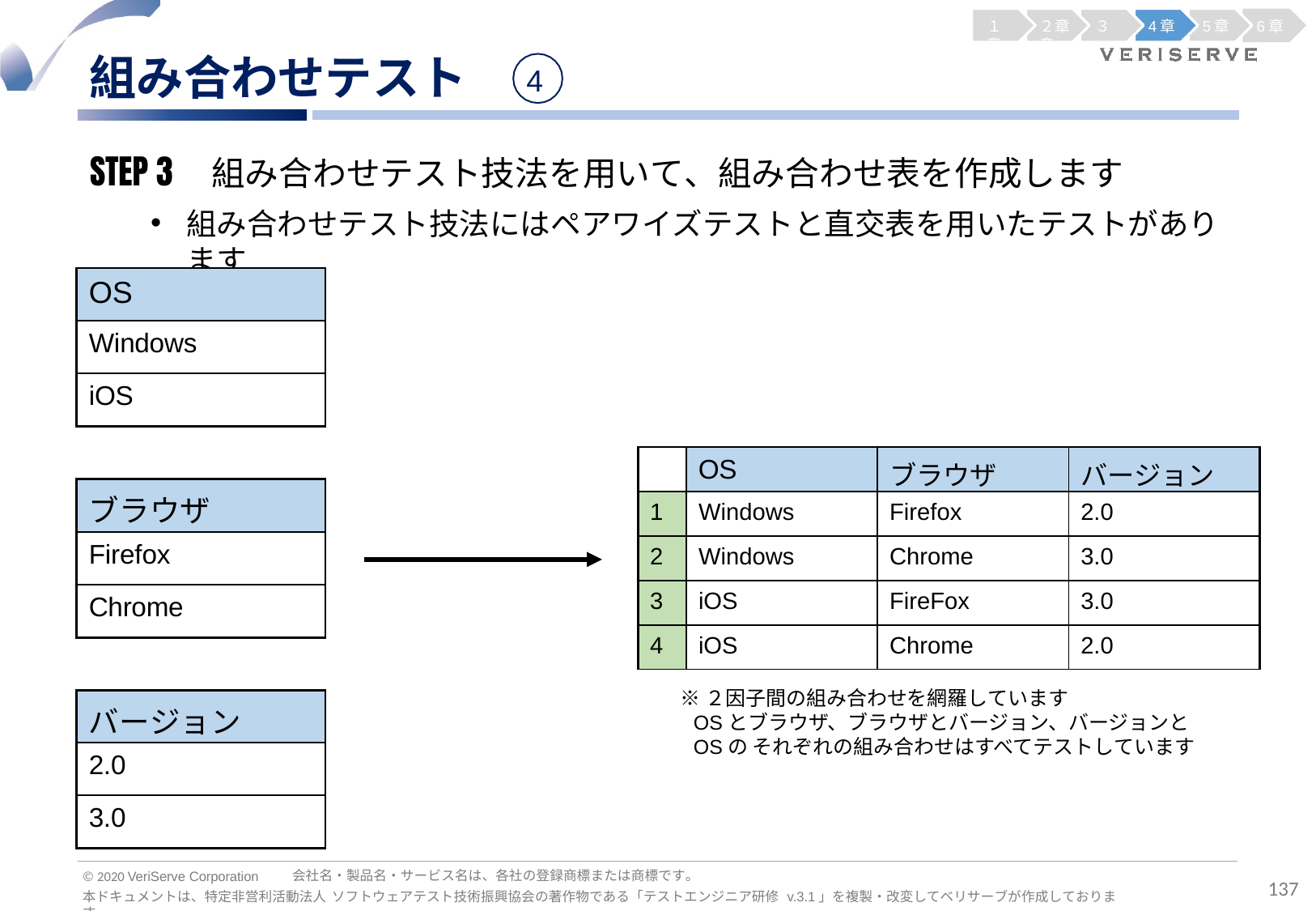

１章
２章	３章
4章
5章
6章
組み合わせテスト

4
組み合わせテスト技法を用いて、組み合わせ表を作成します
組み合わせテスト技法にはペアワイズテストと直交表を用いたテストがあります
STEP 3
| OS |
| --- |
| Windows |
| iOS |
|  | OS | ブラウザ | バージョン |
| --- | --- | --- | --- |
| 1 | Windows | Firefox | 2.0 |
| 2 | Windows | Chrome | 3.0 |
| 3 | iOS | FireFox | 3.0 |
| 4 | iOS | Chrome | 2.0 |
| ブラウザ |
| --- |
| Firefox |
| Chrome |

※２因子間の組み合わせを網羅しています
OSとブラウザ、ブラウザとバージョン、バージョンとOSの それぞれの組み合わせはすべてテストしています
| バージョン |
| --- |
| 2.0 |
| 3.0 |
会社名・製品名・サービス名は、各社の登録商標または商標です。
© 2020 VeriServe Corporation
137
本ドキュメントは、特定非営利活動法人 ソフトウェアテスト技術振興協会の著作物である「テストエンジニア研修 v.3.1」を複製・改変してベリサーブが作成しております。